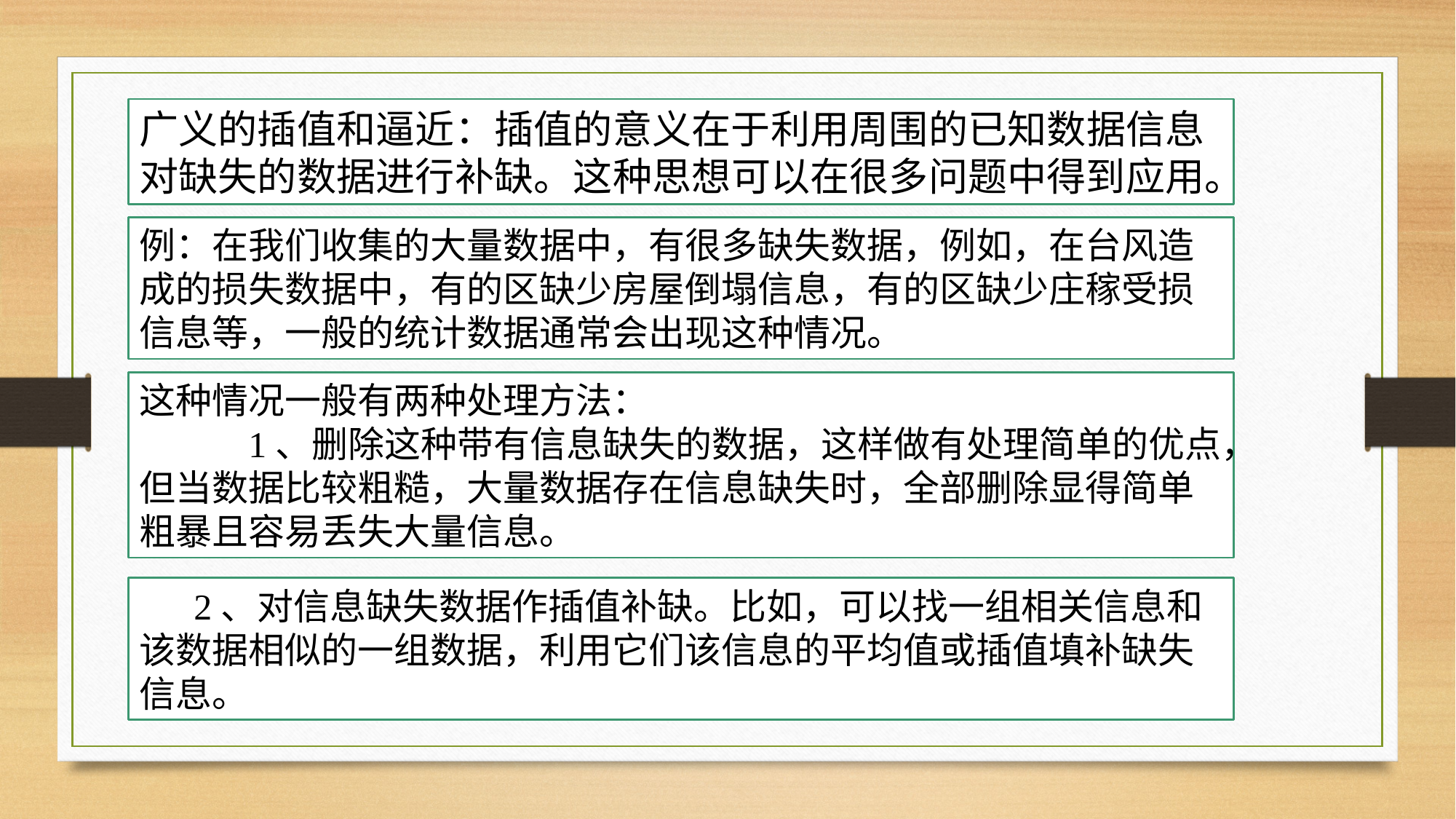

广义的插值和逼近：插值的意义在于利用周围的已知数据信息对缺失的数据进行补缺。这种思想可以在很多问题中得到应用。
例：在我们收集的大量数据中，有很多缺失数据，例如，在台风造成的损失数据中，有的区缺少房屋倒塌信息，有的区缺少庄稼受损信息等，一般的统计数据通常会出现这种情况。
这种情况一般有两种处理方法：
	1、删除这种带有信息缺失的数据，这样做有处理简单的优点，但当数据比较粗糙，大量数据存在信息缺失时，全部删除显得简单粗暴且容易丢失大量信息。
      2、对信息缺失数据作插值补缺。比如，可以找一组相关信息和该数据相似的一组数据，利用它们该信息的平均值或插值填补缺失信息。